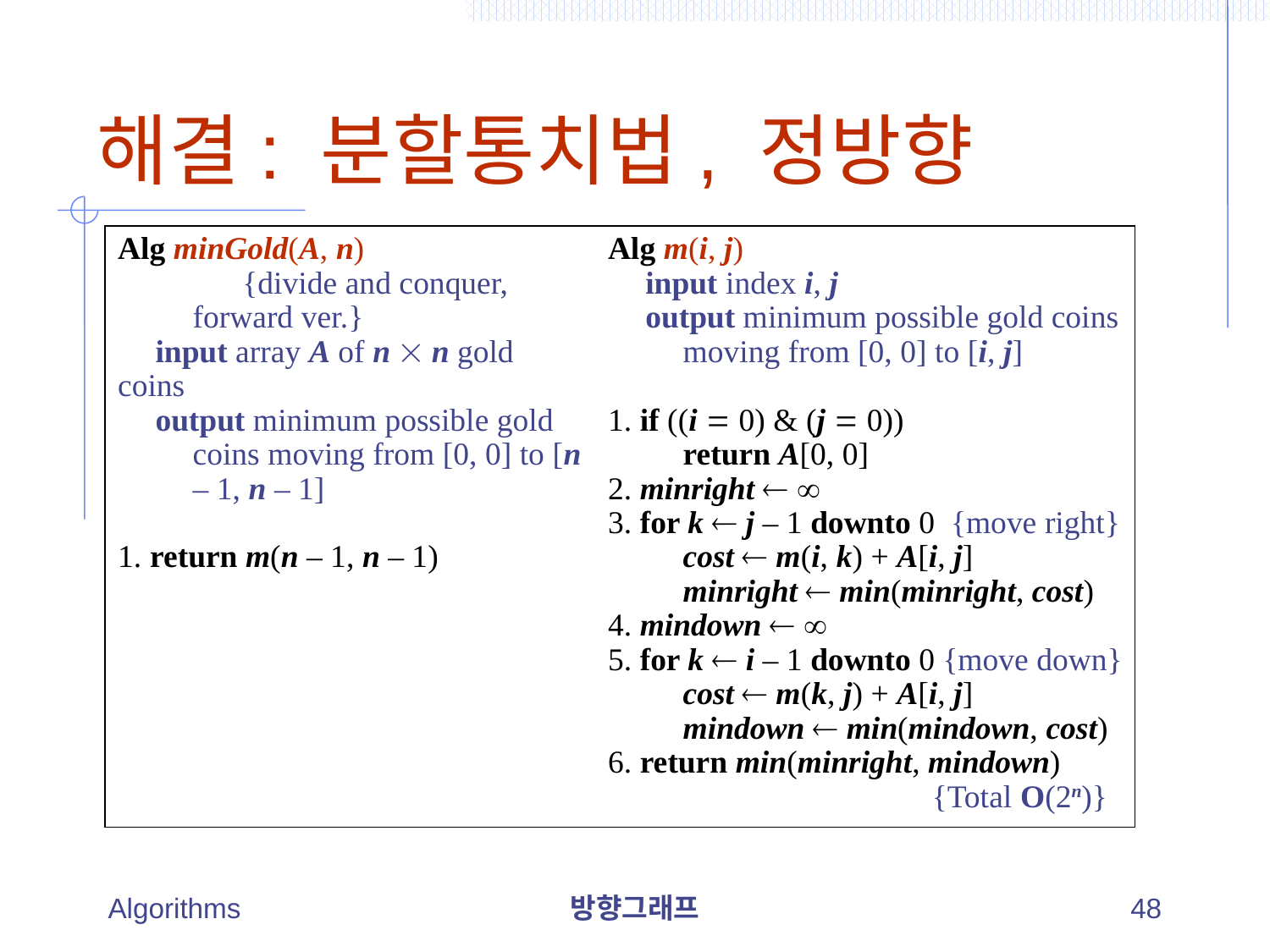

# 해결: 분할통치법, 정방향
Alg m(i, j)
	input index i, j
	output minimum possible gold coins 		moving from [0, 0] to [i, j]

1. if ((i = 0) & (j = 0))
		return A[0, 0]
2. minright ← ∞
3. for k ← j – 1 downto 0  {move right}
		cost ← m(i, k) + A[i, j]
 		minright ← min(minright, cost)
4. mindown ← ∞
5. for k ← i – 1 downto 0 {move down}
		cost ← m(k, j) + A[i, j]
 		mindown ← min(mindown, cost)
6. return min(minright, mindown)
							{Total O(2n)}

Alg minGold(A, n)
			{divide and conquer, 			forward ver.}
	input array A of n × n gold coins
	output minimum possible gold 		coins moving from [0, 0] to [n 		– 1, n – 1]

1. return m(n – 1, n – 1)
Algorithms
방향그래프
48